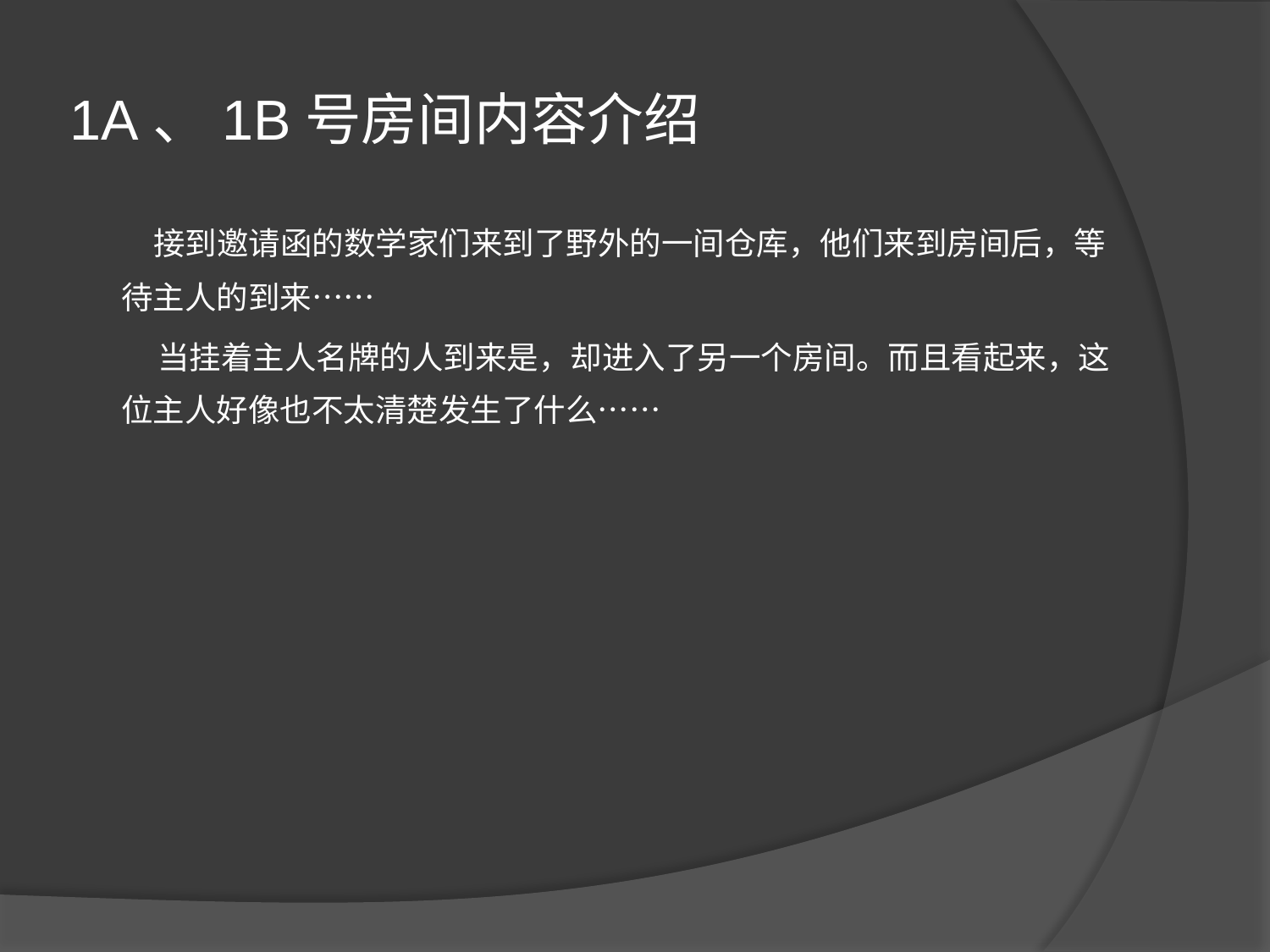

# 1A、1B号房间内容介绍
   接到邀请函的数学家们来到了野外的一间仓库，他们来到房间后，等待主人的到来……
    当挂着主人名牌的人到来是，却进入了另一个房间。而且看起来，这位主人好像也不太清楚发生了什么……